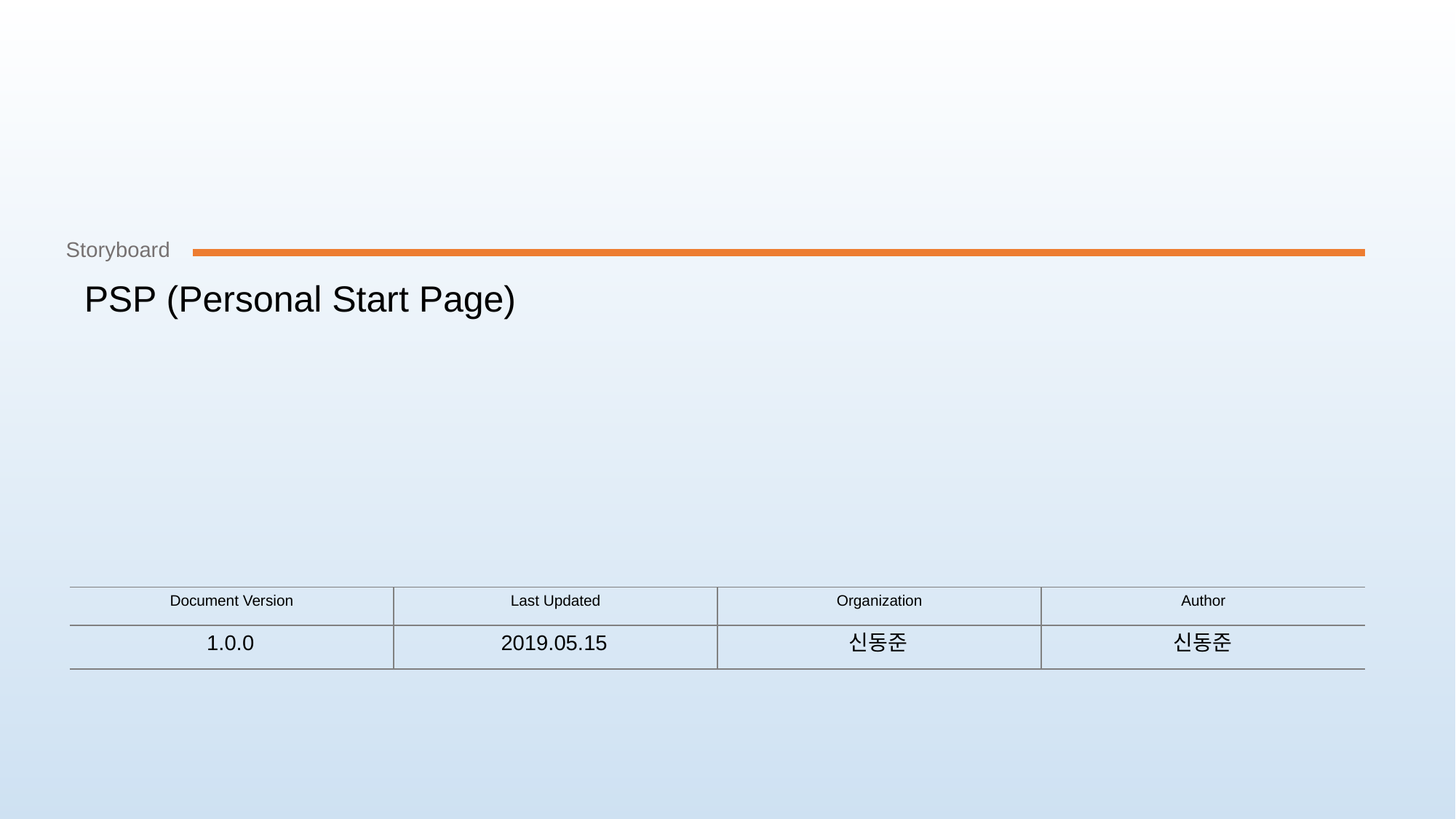

# PSP (Personal Start Page)
1.0.0
2019.05.15
신동준
신동준